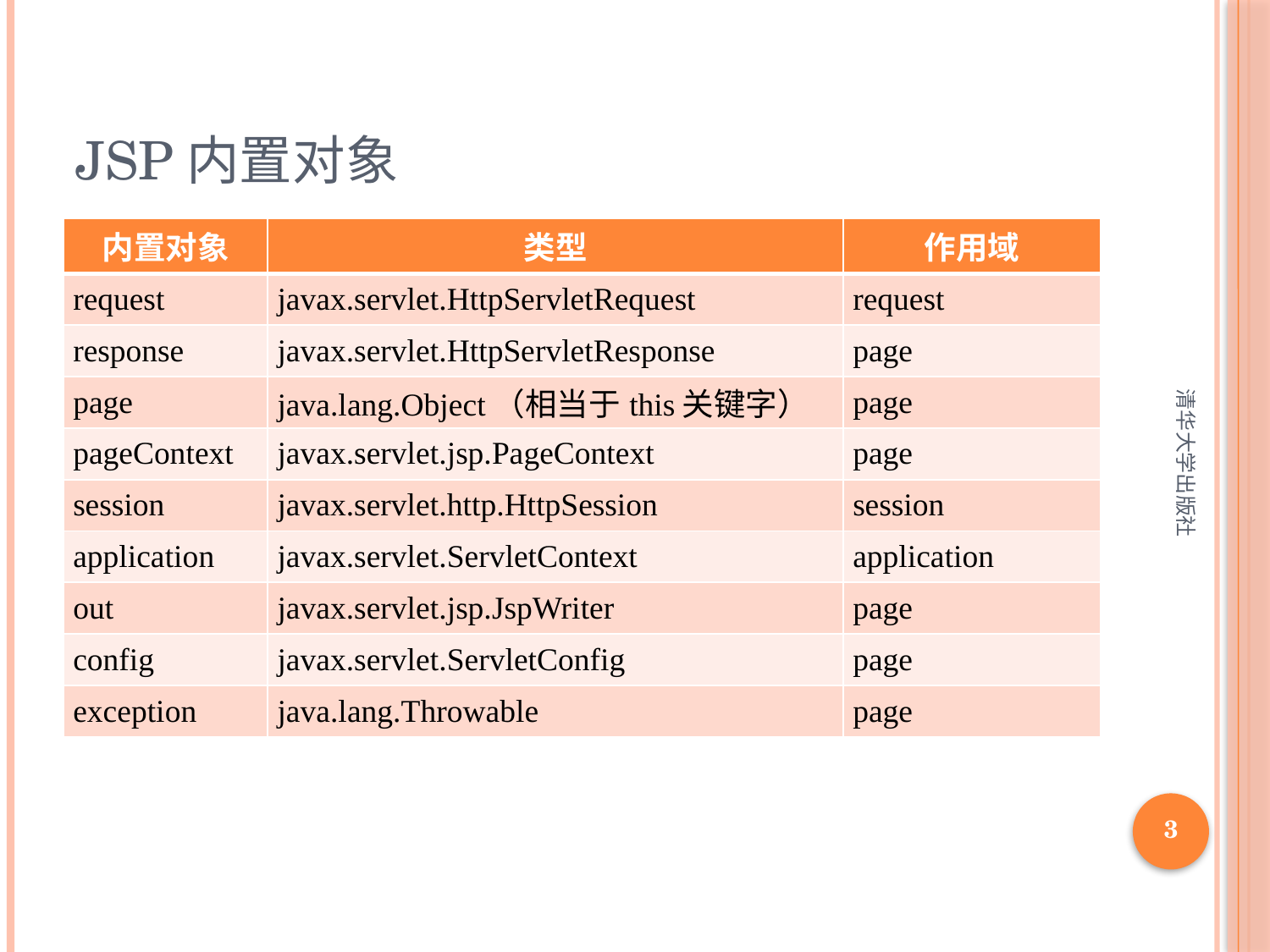

# JSP内置对象
| 内置对象 | 类型 | 作用域 |
| --- | --- | --- |
| request | javax.servlet.HttpServletRequest | request |
| response | javax.servlet.HttpServletResponse | page |
| page | java.lang.Object（相当于this关键字） | page |
| pageContext | javax.servlet.jsp.PageContext | page |
| session | javax.servlet.http.HttpSession | session |
| application | javax.servlet.ServletContext | application |
| out | javax.servlet.jsp.JspWriter | page |
| config | javax.servlet.ServletConfig | page |
| exception | java.lang.Throwable | page |
清华大学出版社
3